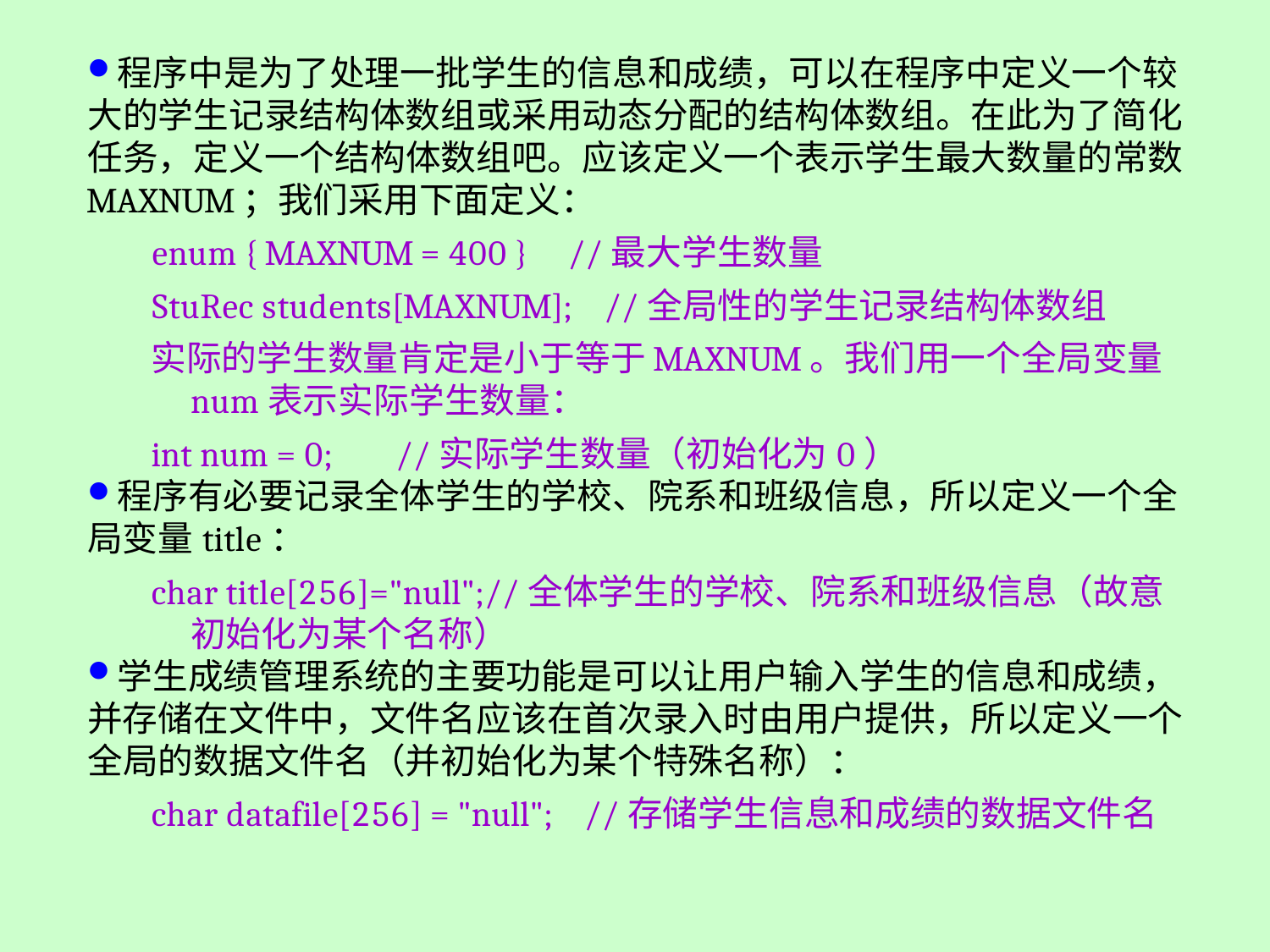

程序中是为了处理一批学生的信息和成绩，可以在程序中定义一个较大的学生记录结构体数组或采用动态分配的结构体数组。在此为了简化任务，定义一个结构体数组吧。应该定义一个表示学生最大数量的常数MAXNUM；我们采用下面定义：
enum { MAXNUM = 400 }     //最大学生数量
StuRec students[MAXNUM];    //全局性的学生记录结构体数组
实际的学生数量肯定是小于等于MAXNUM。我们用一个全局变量num表示实际学生数量：
int num = 0;        //实际学生数量（初始化为0）
程序有必要记录全体学生的学校、院系和班级信息，所以定义一个全局变量title：
char title[256]="null";//全体学生的学校、院系和班级信息（故意初始化为某个名称）
学生成绩管理系统的主要功能是可以让用户输入学生的信息和成绩，并存储在文件中，文件名应该在首次录入时由用户提供，所以定义一个全局的数据文件名（并初始化为某个特殊名称）：
char datafile[256] = "null";    //存储学生信息和成绩的数据文件名
63